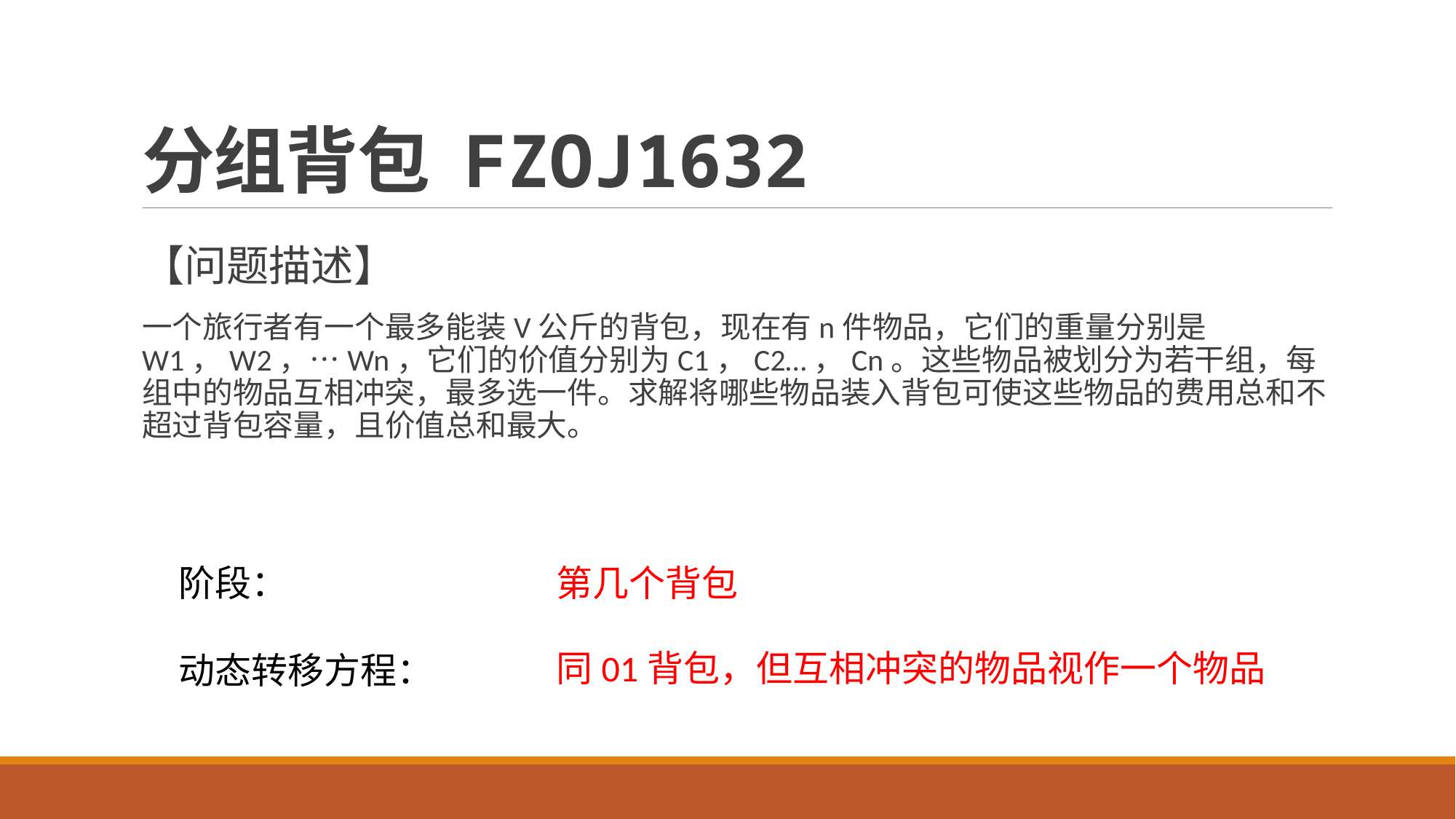

# 分组背包 FZOJ1632
【问题描述】
一个旅行者有一个最多能装V公斤的背包，现在有n件物品，它们的重量分别是W1，W2，…Wn，它们的价值分别为C1，C2…，Cn。这些物品被划分为若干组，每组中的物品互相冲突，最多选一件。求解将哪些物品装入背包可使这些物品的费用总和不超过背包容量，且价值总和最大。
阶段：

动态转移方程：
第几个背包
同01背包，但互相冲突的物品视作一个物品